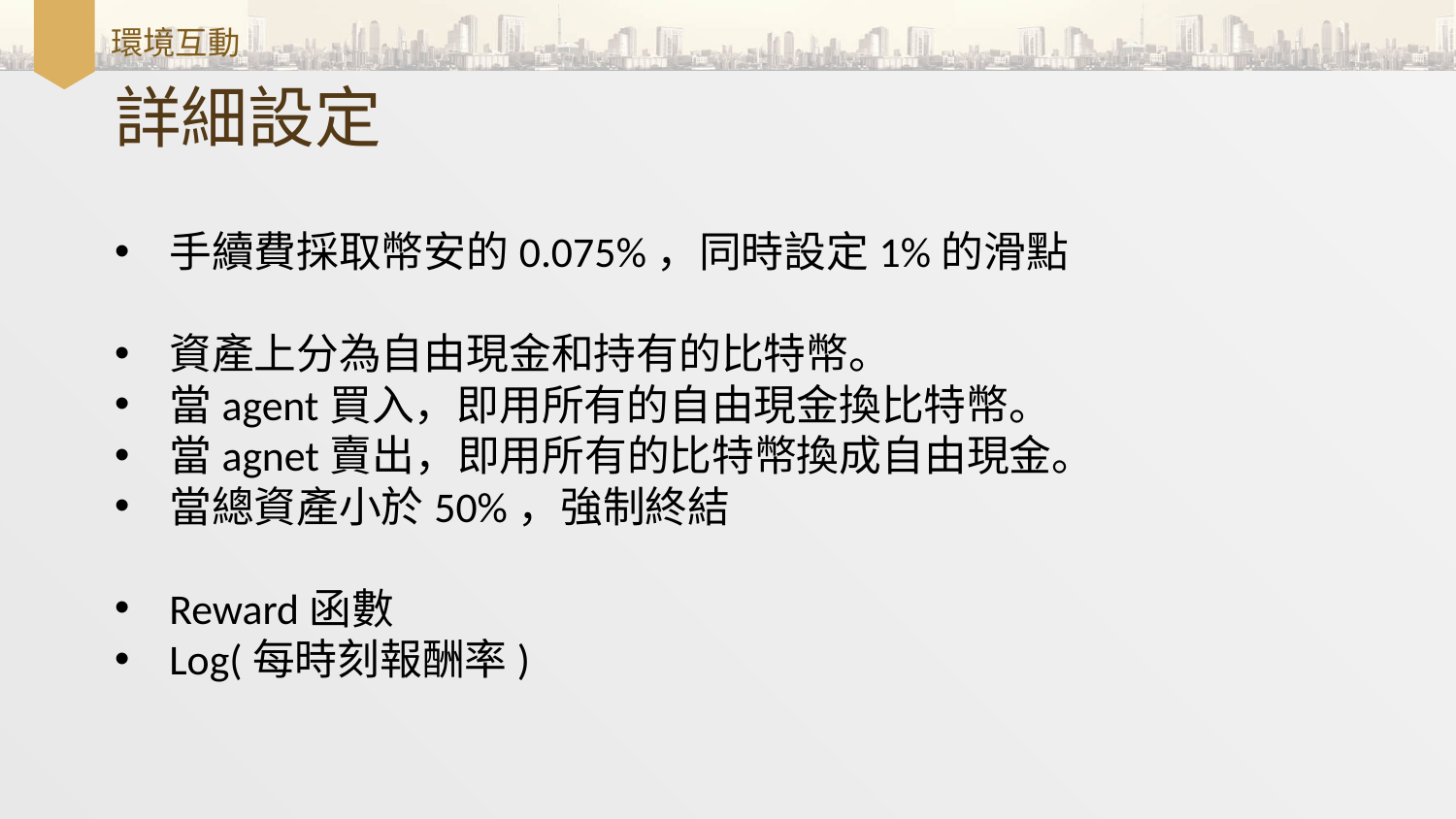

# 環境互動
詳細設定
手續費採取幣安的0.075%，同時設定1%的滑點

資產上分為自由現金和持有的比特幣。
當agent買入，即用所有的自由現金換比特幣。
當agnet賣出，即用所有的比特幣換成自由現金。
當總資產小於50%，強制終結

Reward函數
Log(每時刻報酬率)